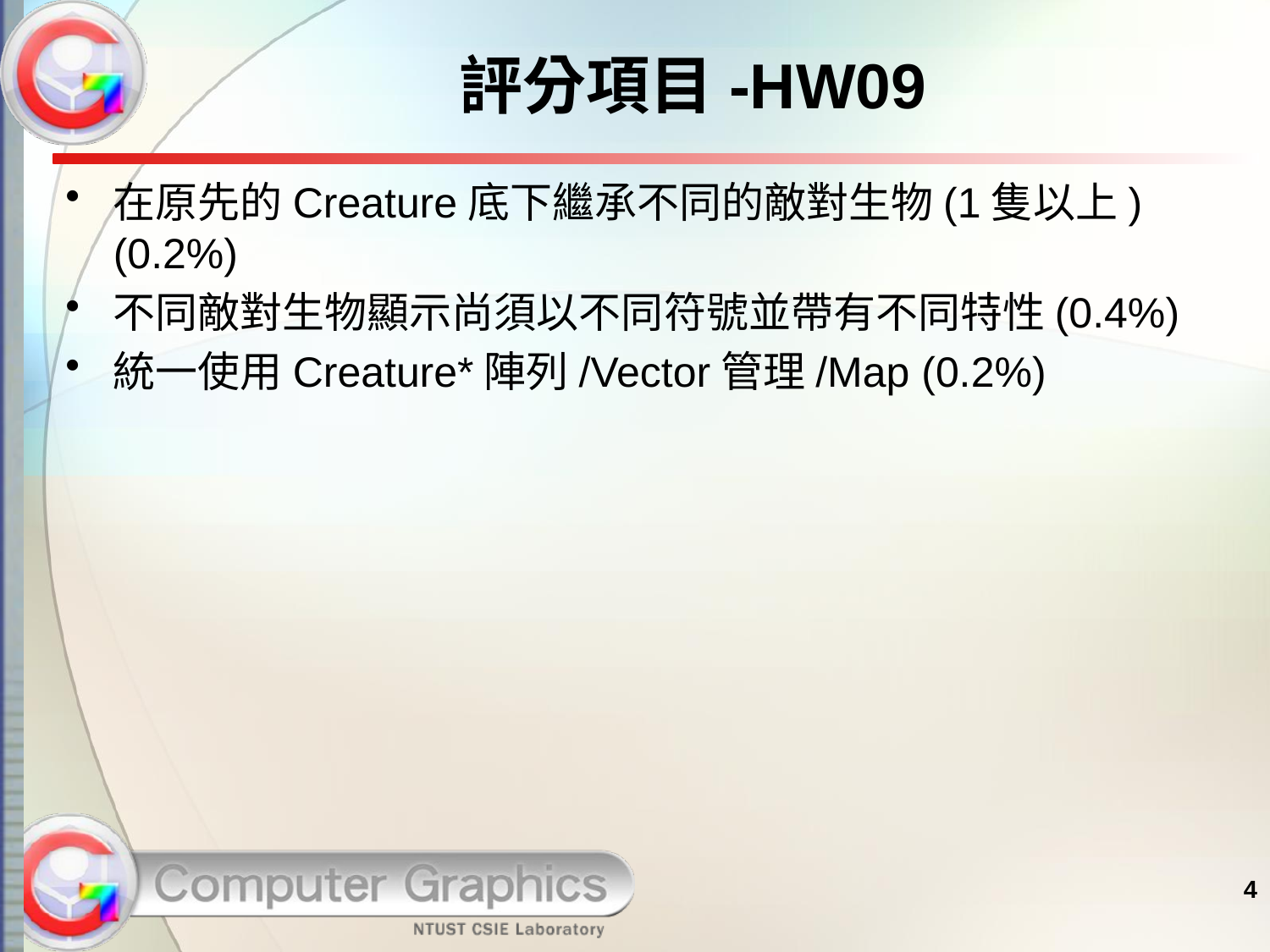

# 評分項目-HW09
在原先的Creature底下繼承不同的敵對生物(1隻以上) (0.2%)
不同敵對生物顯示尚須以不同符號並帶有不同特性(0.4%)
統一使用Creature*陣列/Vector管理/Map (0.2%)

4